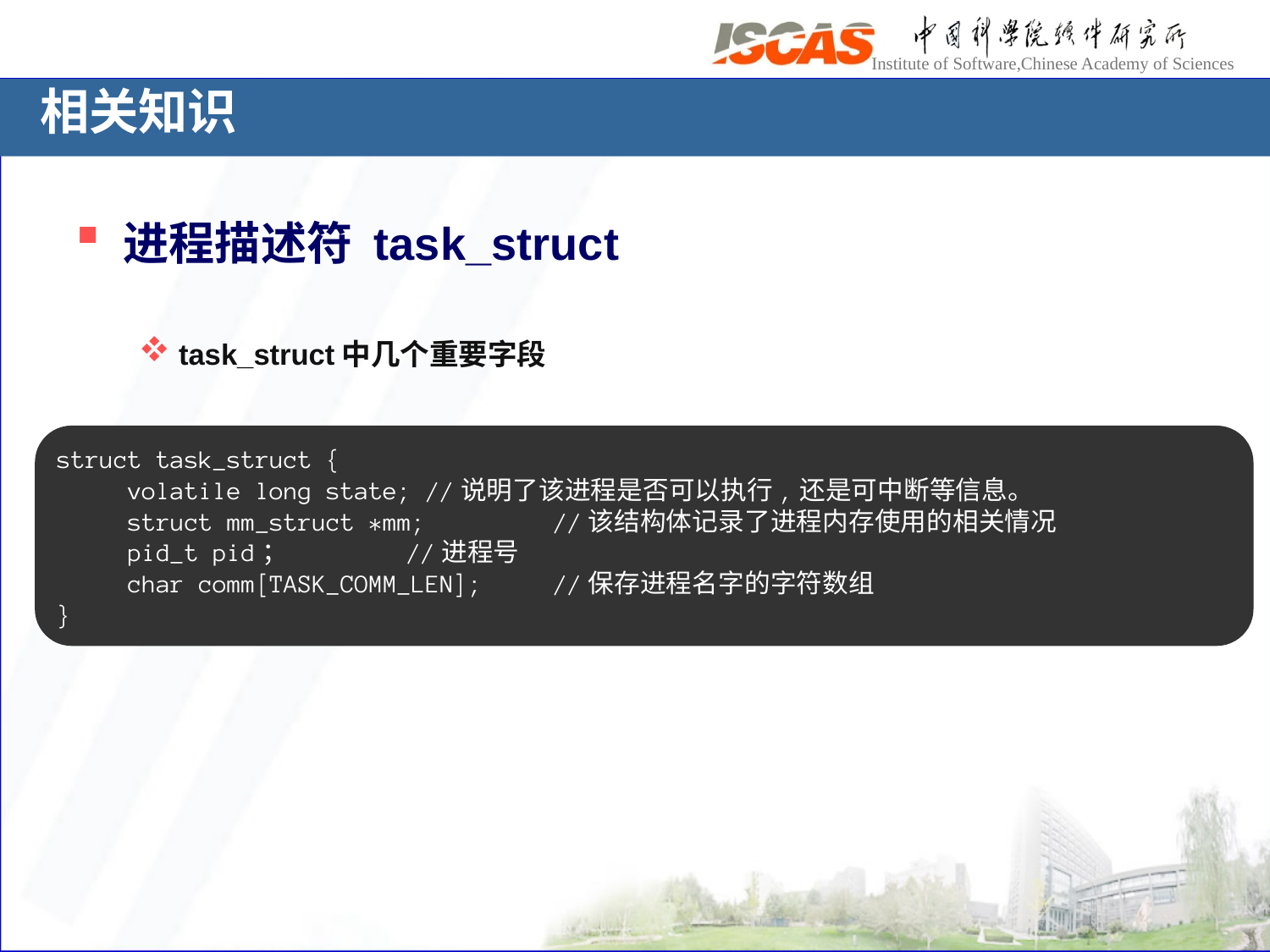

# 相关知识
进程描述符 task_struct

task_struct中几个重要字段

struct task_struct {
     volatile long state; //说明了该进程是否可以执行,还是可中断等信息。
     struct mm_struct *mm;         //该结构体记录了进程内存使用的相关情况
     pid_t pid；                   //进程号
     char comm[TASK_COMM_LEN];     //保存进程名字的字符数组
}